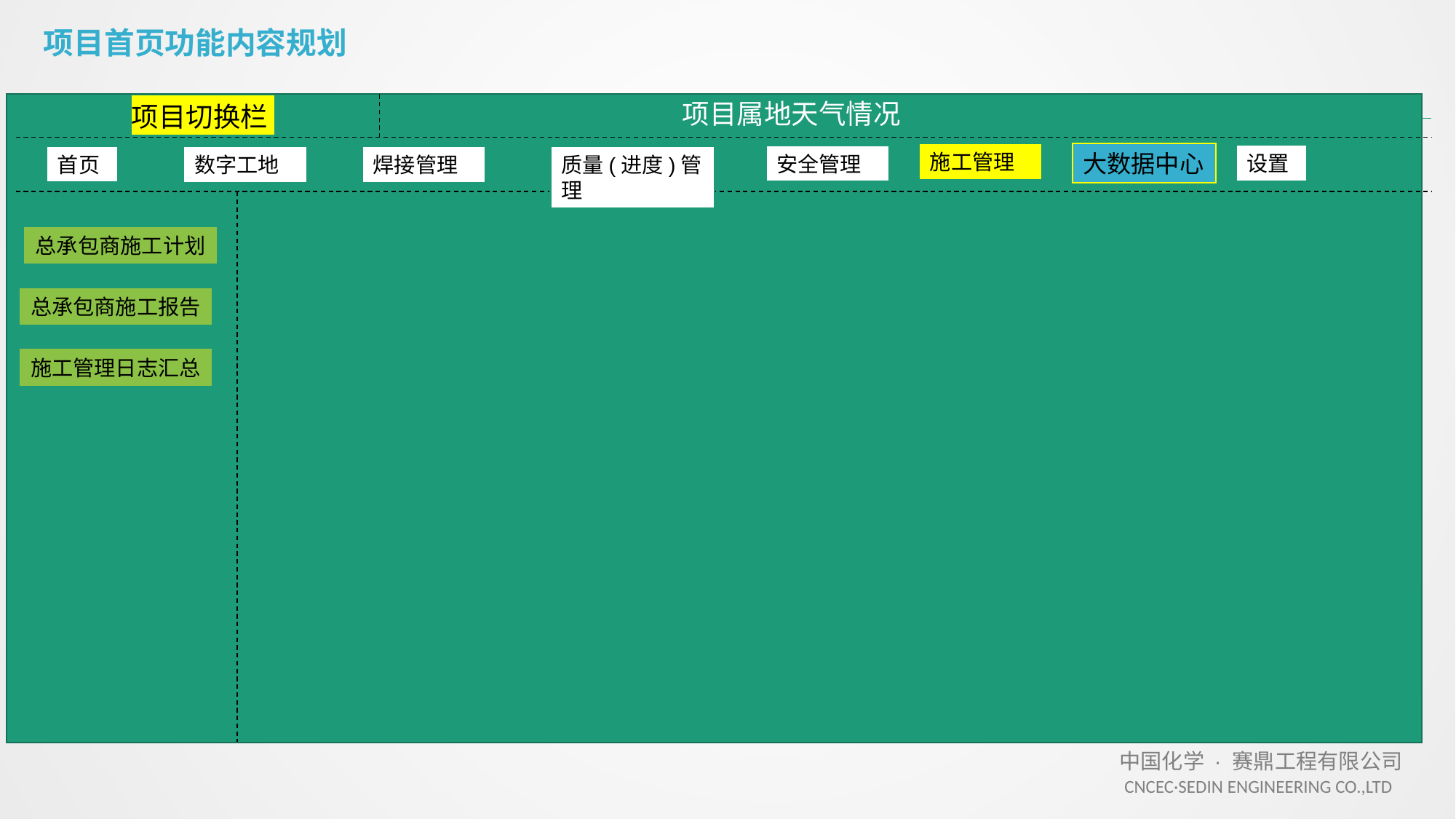

项目首页功能内容规划
项目属地天气情况

项目切换栏
大数据中心
施工管理
设置
安全管理
首页
数字工地
焊接管理
质量(进度)管理
总承包商施工计划
总承包商施工报告
施工管理日志汇总